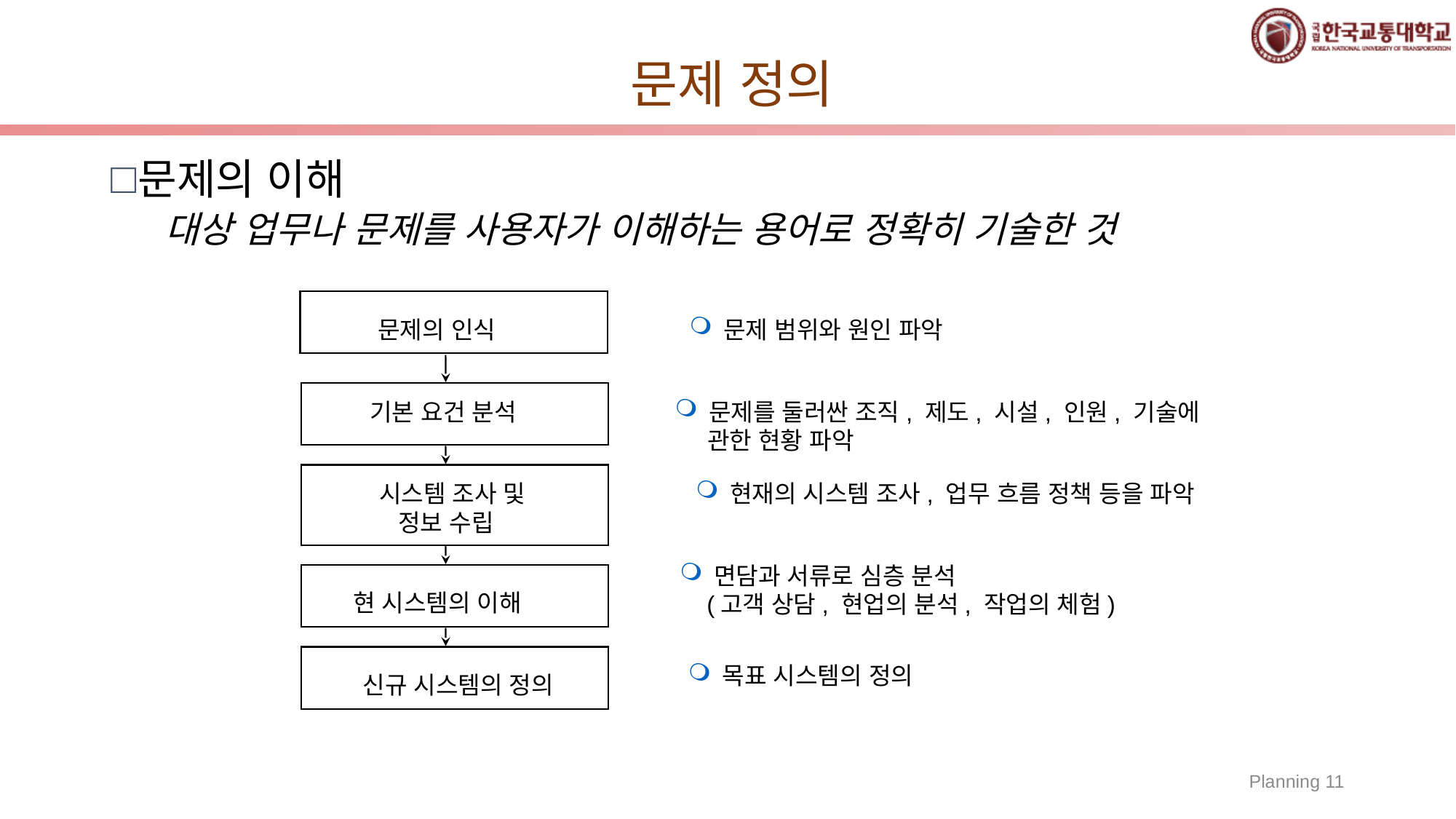

# 문제 정의
문제의 이해
대상 업무나 문제를 사용자가 이해하는 용어로 정확히 기술한 것

문제의 인식
 문제 범위와 원인 파악

기본 요건 분석
 문제를 둘러싼 조직, 제도, 시설, 인원, 기술에
    관한 현황 파악

시스템 조사 및
  정보 수립
 현재의 시스템 조사, 업무 흐름 정책 등을 파악

 면담과 서류로 심층 분석
    (고객 상담, 현업의 분석, 작업의 체험)

현 시스템의 이해

 목표 시스템의 정의
신규 시스템의 정의
Planning 11